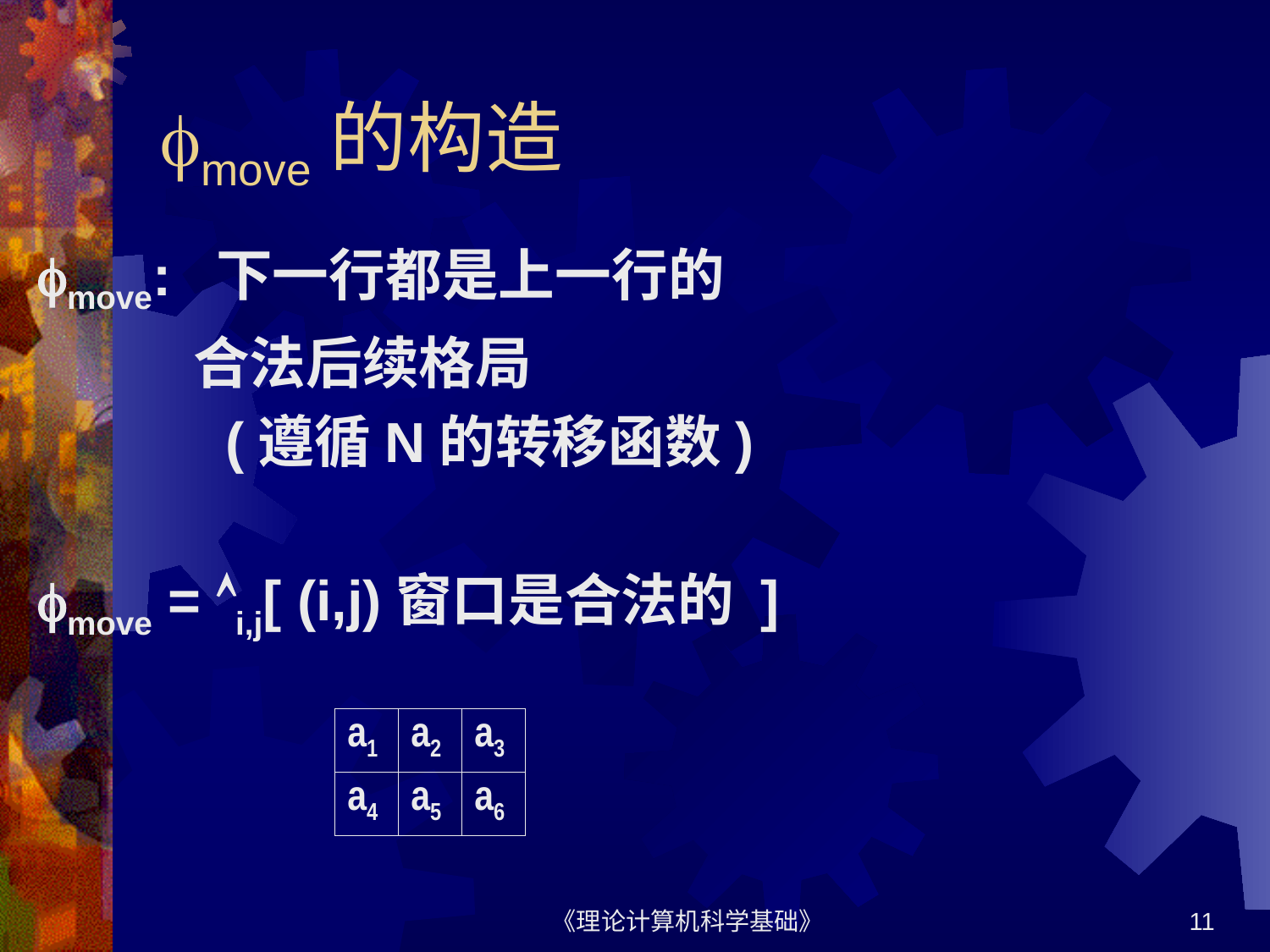

# φmove的构造
φmove:  下一行都是上一行的
           合法后续格局
            (遵循N的转移函数)

φmove = ∧i,j[ (i,j)窗口是合法的 ]
a1
a2

a3

a4
a5

a6

《理论计算机科学基础》
11